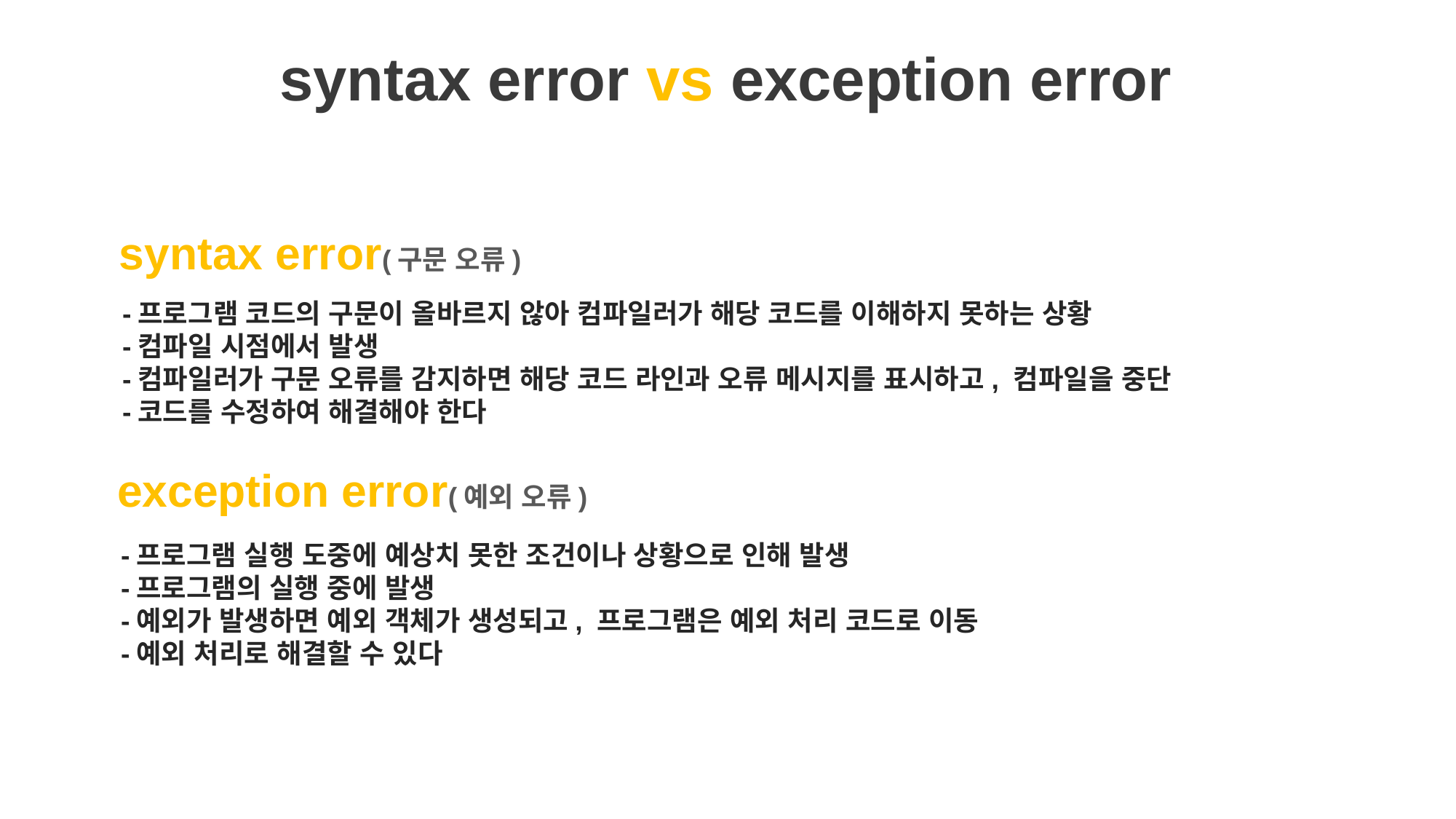

syntax error vs exception error
syntax error(구문 오류)
-프로그램 코드의 구문이 올바르지 않아 컴파일러가 해당 코드를 이해하지 못하는 상황
-컴파일 시점에서 발생
-컴파일러가 구문 오류를 감지하면 해당 코드 라인과 오류 메시지를 표시하고, 컴파일을 중단
-코드를 수정하여 해결해야 한다
exception error(예외 오류)
-프로그램 실행 도중에 예상치 못한 조건이나 상황으로 인해 발생
-프로그램의 실행 중에 발생
-예외가 발생하면 예외 객체가 생성되고, 프로그램은 예외 처리 코드로 이동
-예외 처리로 해결할 수 있다